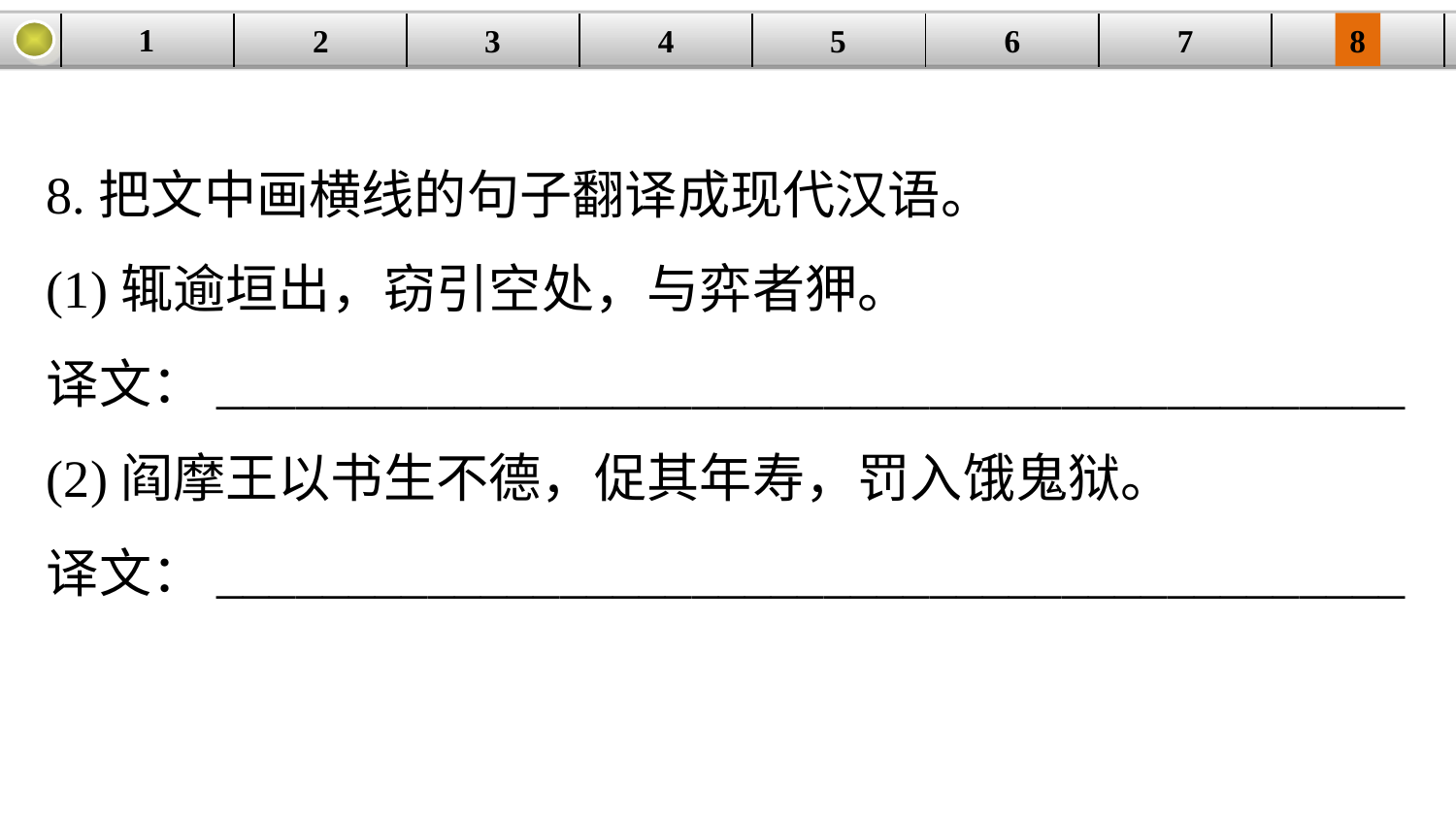

1
3
4
5
6
8
2
|  |  |  |  |  |  |  |  |
| --- | --- | --- | --- | --- | --- | --- | --- |
7

8.把文中画横线的句子翻译成现代汉语。
(1)辄逾垣出，窃引空处，与弈者狎。
译文：_____________________________________________
(2)阎摩王以书生不德，促其年寿，罚入饿鬼狱。
译文：_____________________________________________